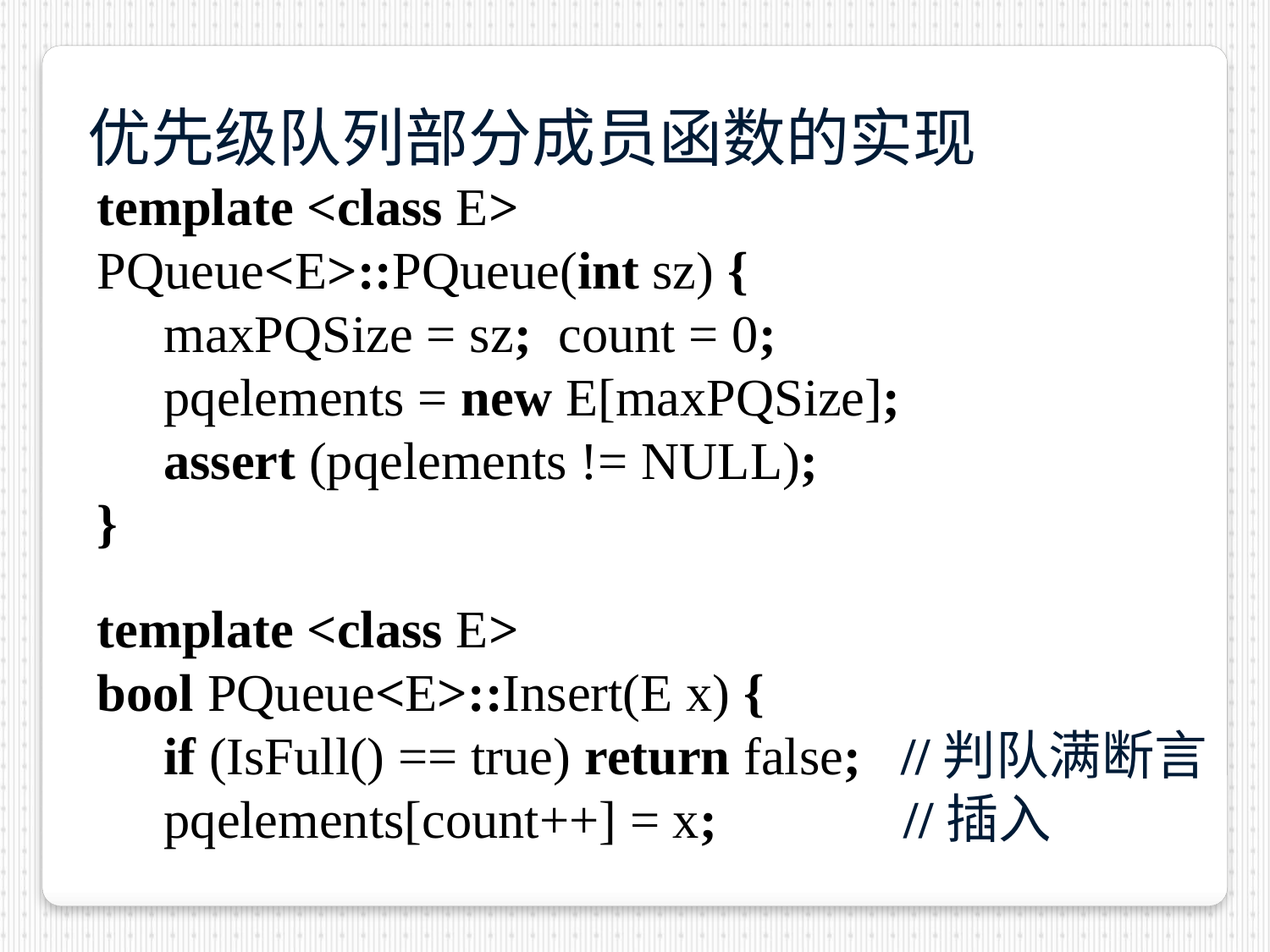

优先级队列部分成员函数的实现
template <class E>
PQueue<E>::PQueue(int sz) {
     maxPQSize = sz;  count = 0;
     pqelements = new E[maxPQSize];
     assert (pqelements != NULL);
}

template <class E>
bool PQueue<E>::Insert(E x) {
     if (IsFull() == true) return false;   //判队满断言
     pqelements[count++] = x;              //插入